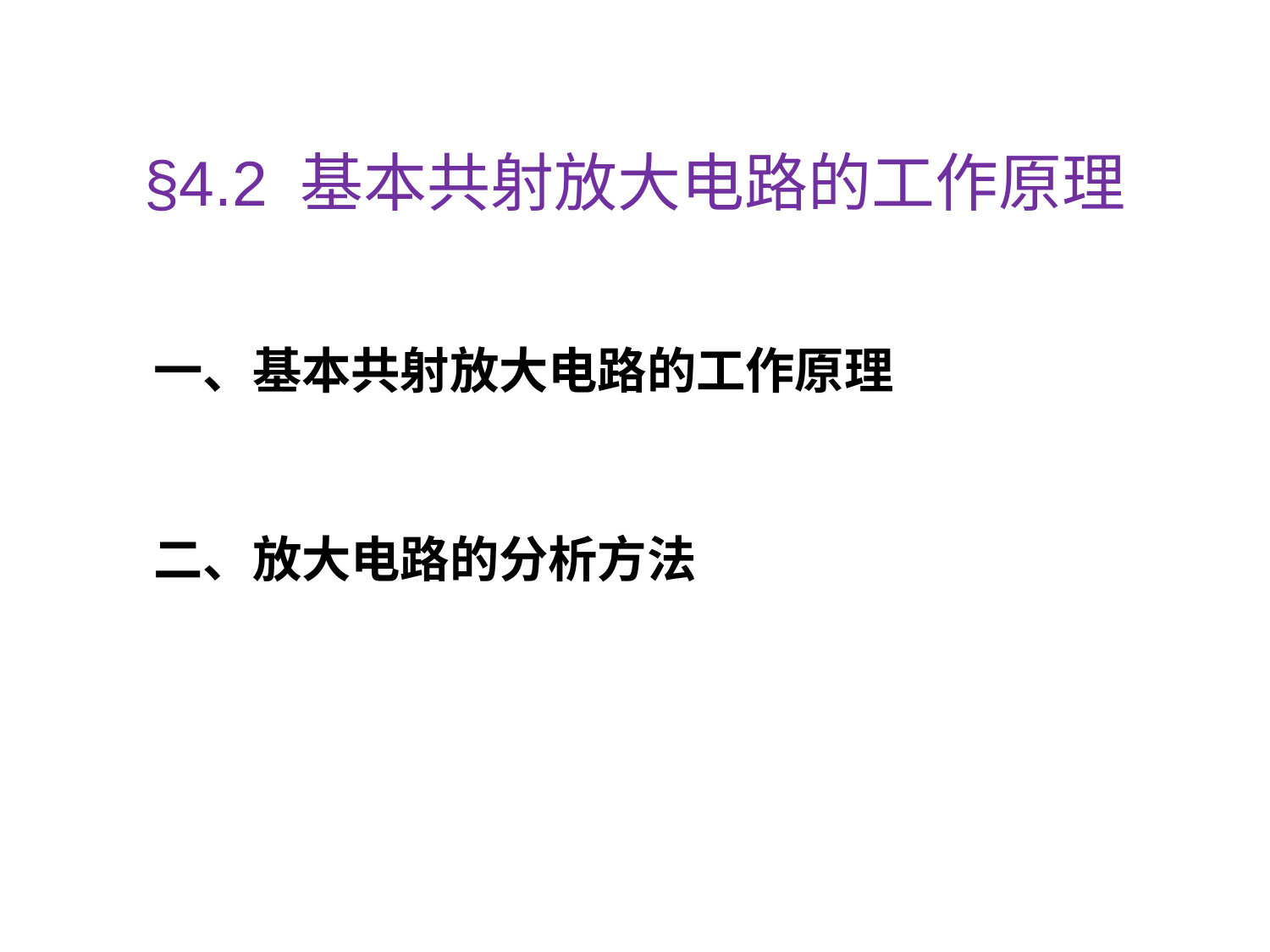

# §4.2 基本共射放大电路的工作原理
一、基本共射放大电路的工作原理
二、放大电路的分析方法